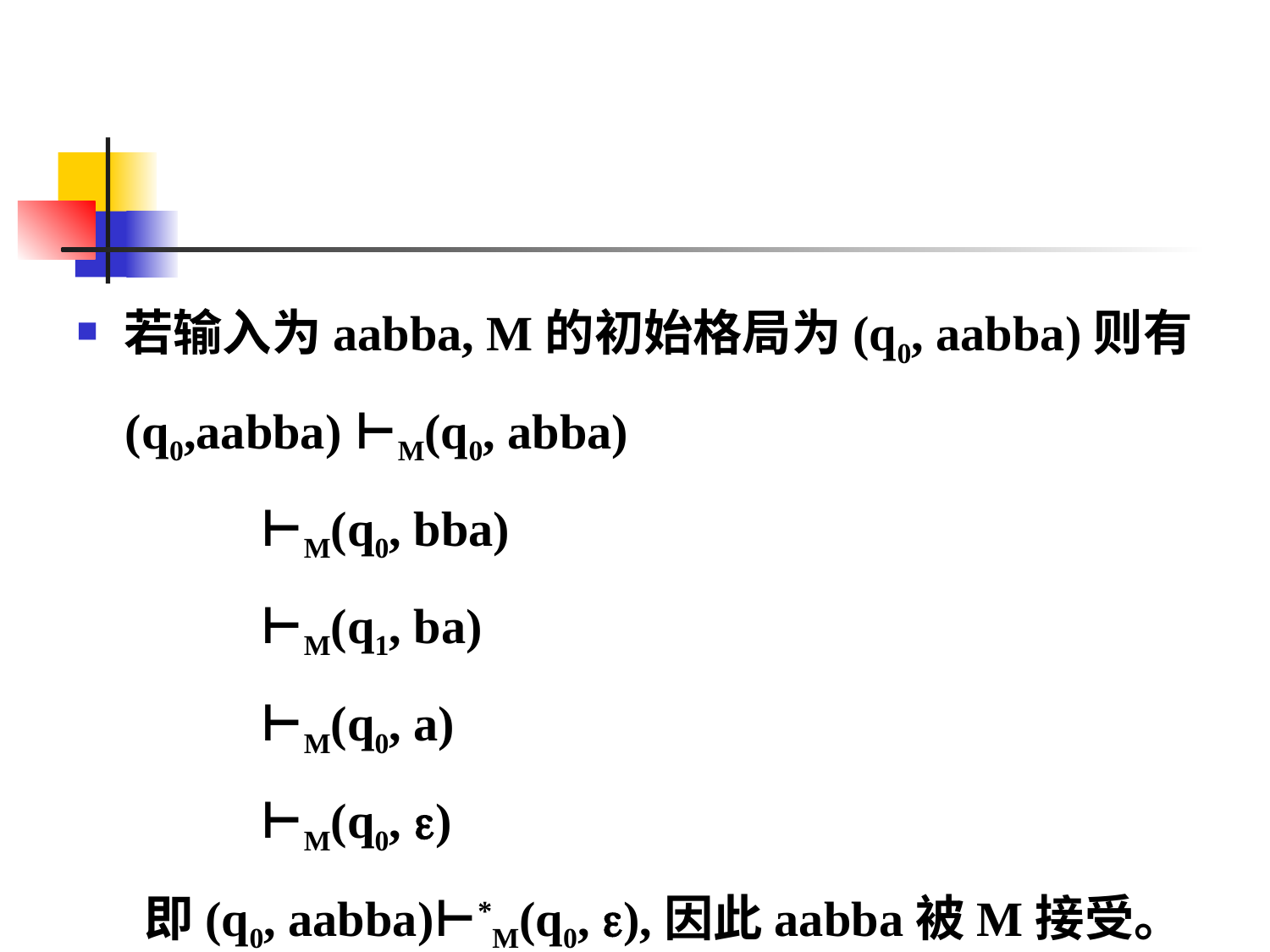

#
若输入为aabba, M的初始格局为(q0, aabba)则有
    (q0,aabba) ⊢M(q0, abba)
               ⊢M(q0, bba)
               ⊢M(q1, ba)
               ⊢M(q0, a)
               ⊢M(q0, ε)
     即(q0, aabba)⊢*M(q0, ε),因此aabba被M接受。